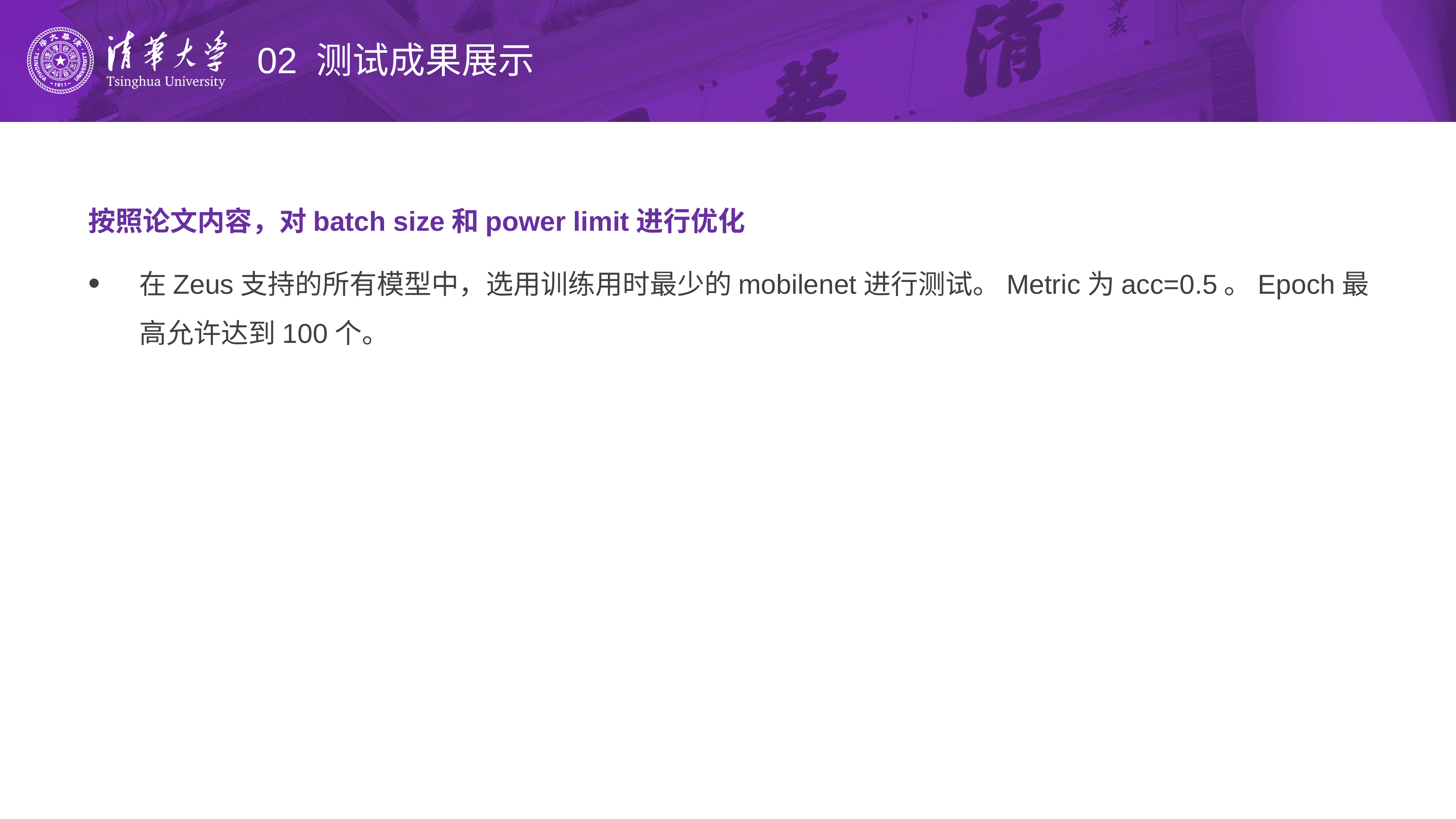

# 02 测试成果展示

按照论文内容，对batch size和power limit进行优化
在Zeus支持的所有模型中，选用训练用时最少的mobilenet进行测试。Metric为acc=0.5。Epoch最高允许达到100个。